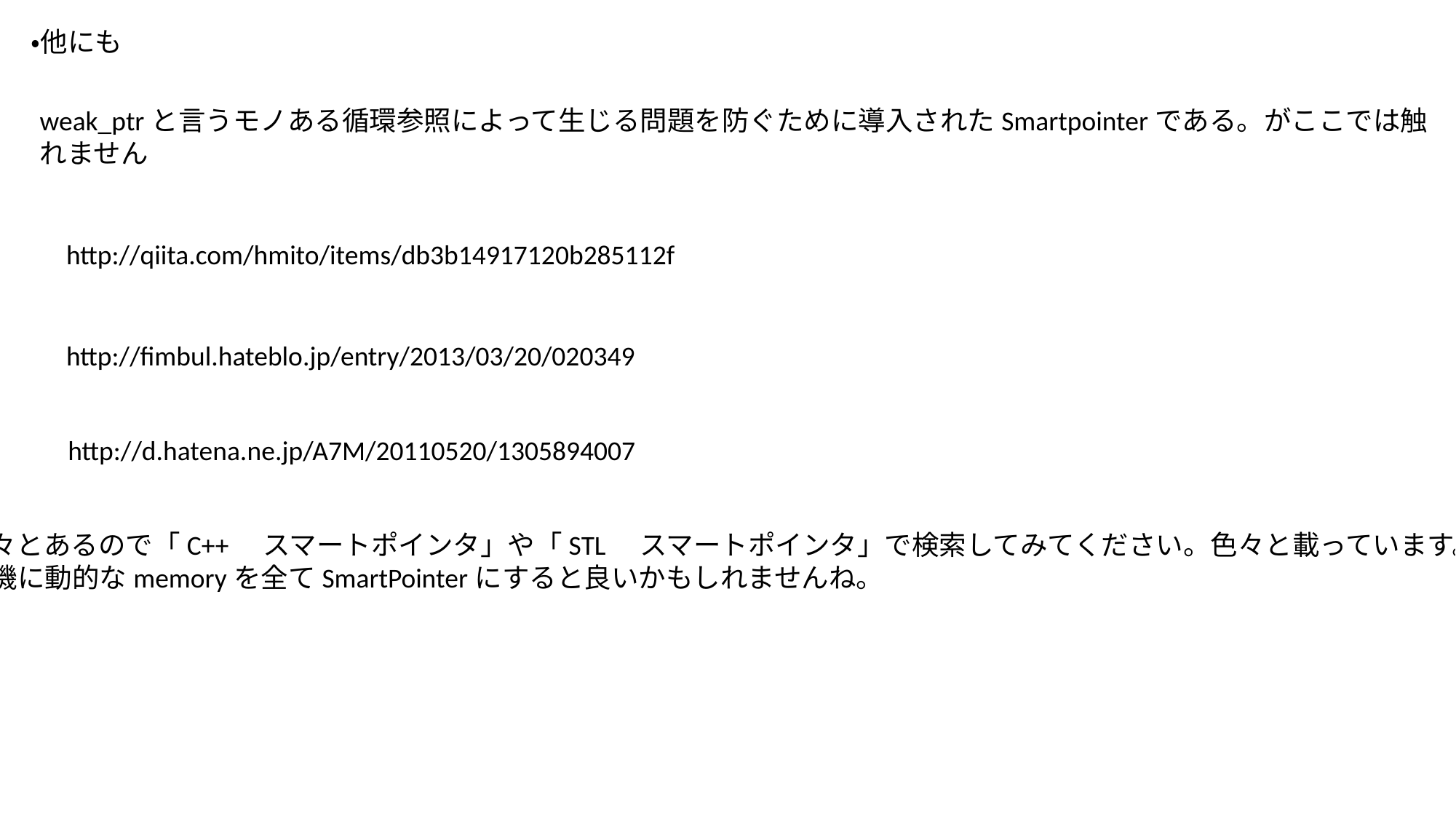

・他にも
weak_ptrと言うモノある循環参照によって生じる問題を防ぐために導入されたSmartpointerである。がここでは触れません
http://qiita.com/hmito/items/db3b14917120b285112f
http://fimbul.hateblo.jp/entry/2013/03/20/020349
http://d.hatena.ne.jp/A7M/20110520/1305894007
と、色々とあるので「C++　スマートポインタ」や「STL　スマートポインタ」で検索してみてください。色々と載っています。
これを機に動的なmemoryを全てSmartPointerにすると良いかもしれませんね。